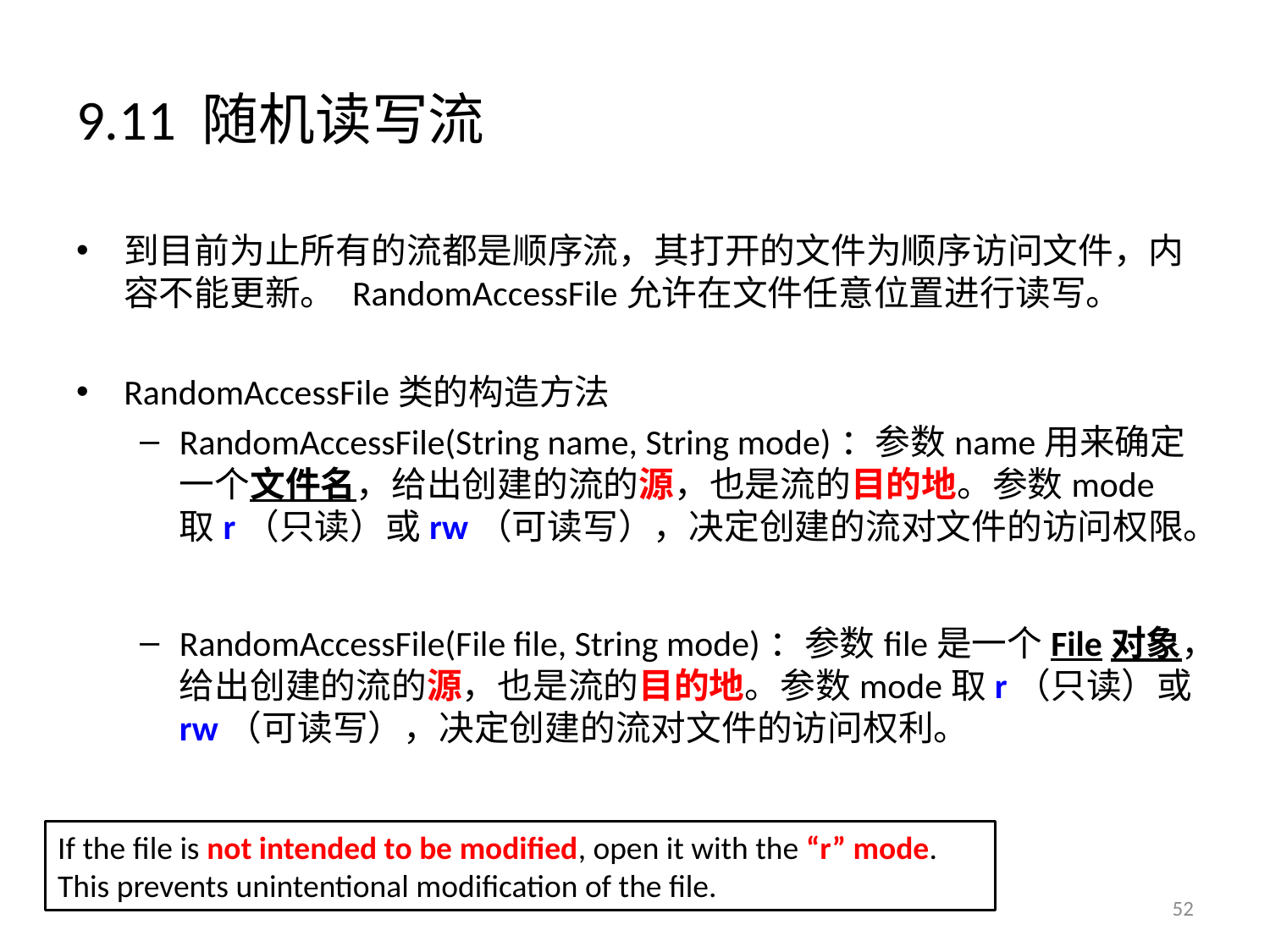

# 9.11 随机读写流
到目前为止所有的流都是顺序流，其打开的文件为顺序访问文件，内容不能更新。 RandomAccessFile允许在文件任意位置进行读写。

RandomAccessFile类的构造方法
RandomAccessFile(String name, String mode)：参数name用来确定一个文件名，给出创建的流的源，也是流的目的地。参数mode取r（只读）或rw（可读写），决定创建的流对文件的访问权限。

RandomAccessFile(File file, String mode)：参数file是一个File对象，给出创建的流的源，也是流的目的地。参数mode取r（只读）或rw（可读写），决定创建的流对文件的访问权利。
If the file is not intended to be modified, open it with the “r” mode. This prevents unintentional modification of the file.
52